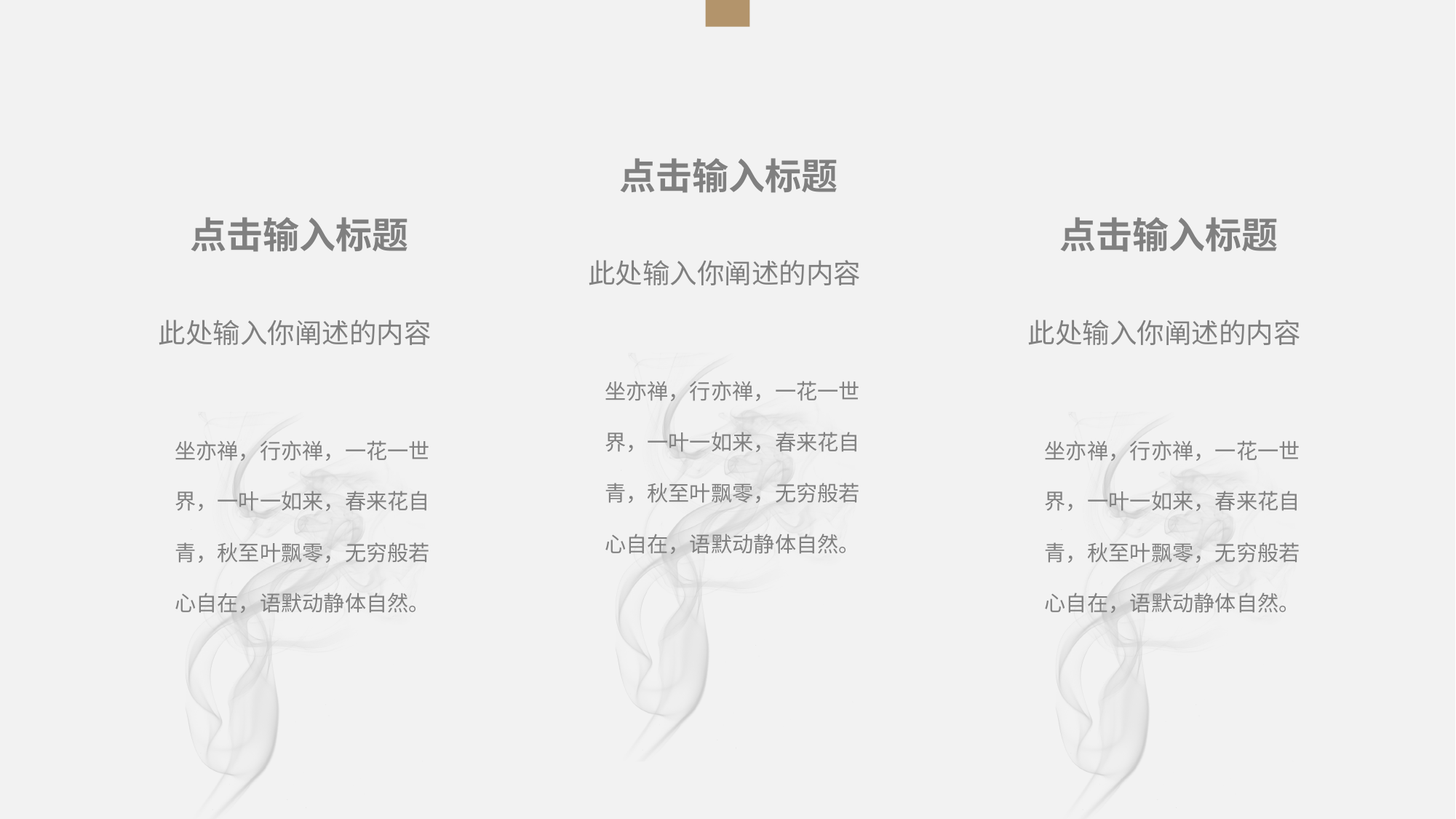

点击输入标题
点击输入标题
点击输入标题
此处输入你阐述的内容

此处输入你阐述的内容
此处输入你阐述的内容

坐亦禅，行亦禅，一花一世界，一叶一如来，春来花自青，秋至叶飘零，无穷般若心自在，语默动静体自然。

坐亦禅，行亦禅，一花一世界，一叶一如来，春来花自青，秋至叶飘零，无穷般若心自在，语默动静体自然。
坐亦禅，行亦禅，一花一世界，一叶一如来，春来花自青，秋至叶飘零，无穷般若心自在，语默动静体自然。